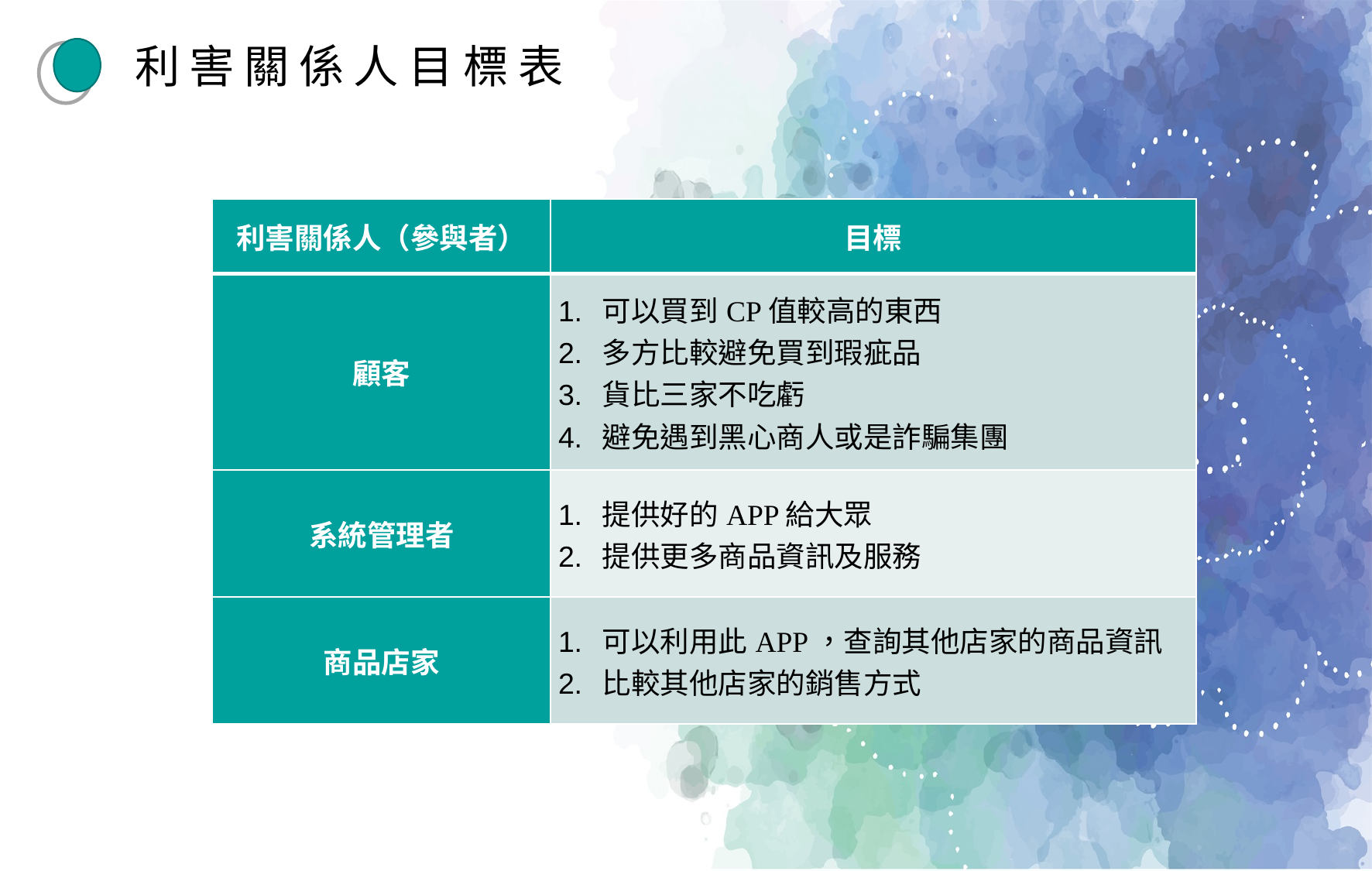

利害關係人目標表

| 利害關係人（參與者） | 目標 |
| --- | --- |
| 顧客 | 可以買到CP值較高的東西 多方比較避免買到瑕疵品 貨比三家不吃虧 避免遇到黑心商人或是詐騙集團 |
| 系統管理者 | 提供好的APP給大眾 提供更多商品資訊及服務 |
| 商品店家 | 可以利用此APP，查詢其他店家的商品資訊 比較其他店家的銷售方式 |